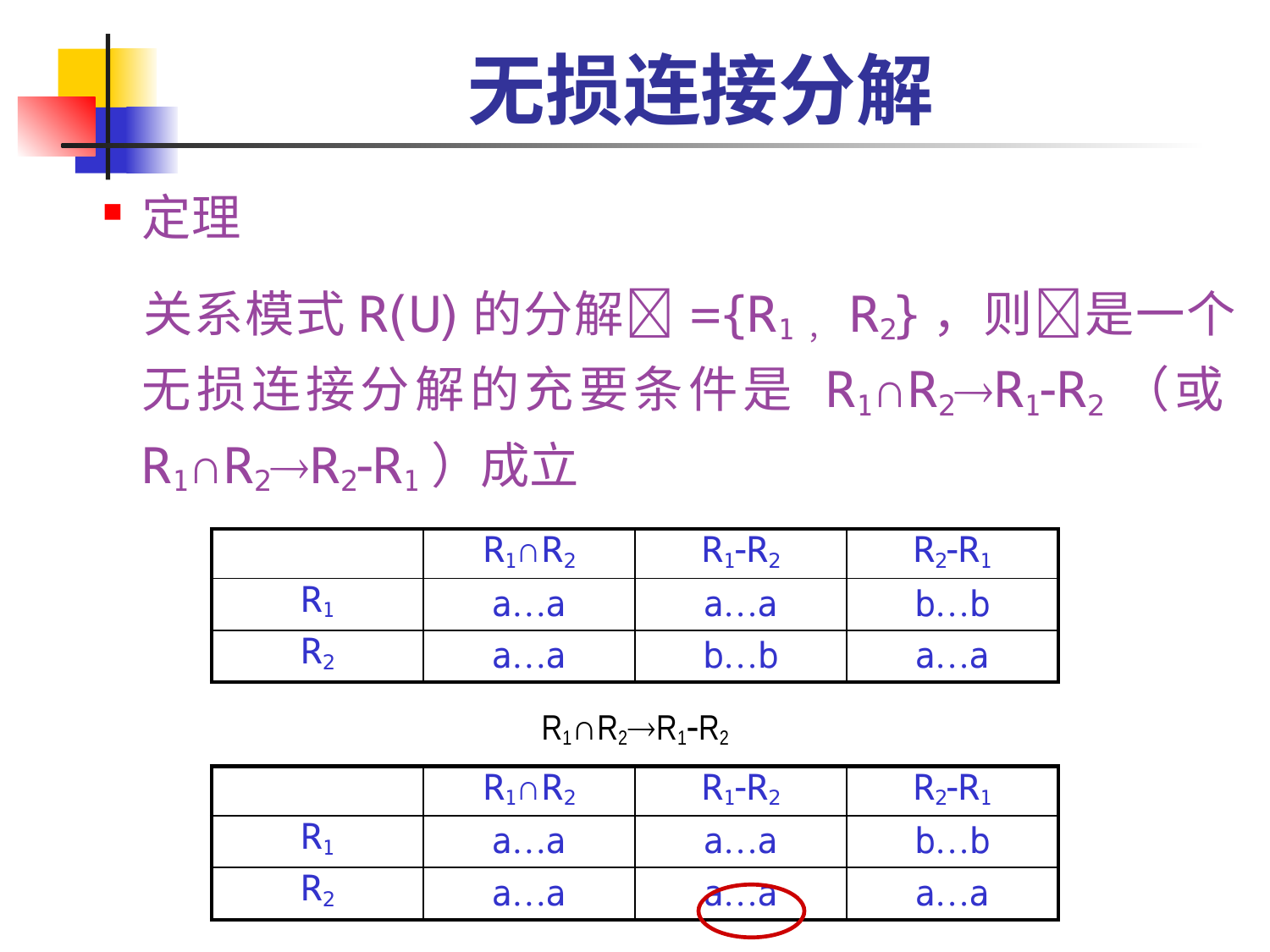

# 无损连接分解
定理
	关系模式R(U)的分解ρ={R1，R2}，则ρ是一个无损连接分解的充要条件是 R1∩R2→R1−R2（或R1∩R2→R2−R1）成立
|  | R1∩R2 | R1−R2 | R2−R1 |
| --- | --- | --- | --- |
| R1 | a…a | a…a | b…b |
| R2 | a…a | b…b | a…a |
R1∩R2→R1−R2
|  | R1∩R2 | R1−R2 | R2−R1 |
| --- | --- | --- | --- |
| R1 | a…a | a…a | b…b |
| R2 | a…a | a…a | a…a |